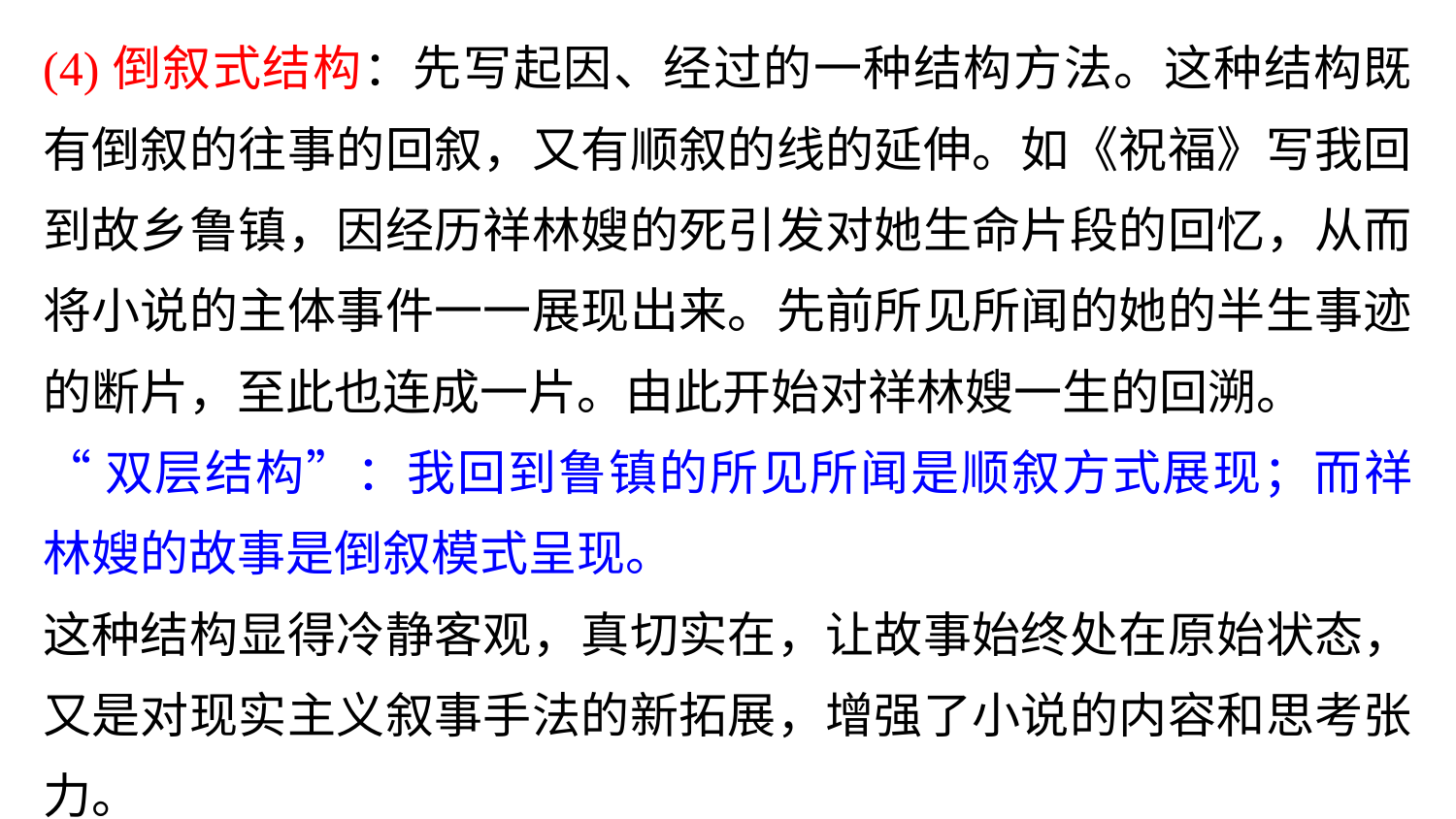

(4)倒叙式结构：先写起因、经过的一种结构方法。这种结构既有倒叙的往事的回叙，又有顺叙的线的延伸。如《祝福》写我回到故乡鲁镇，因经历祥林嫂的死引发对她生命片段的回忆，从而将小说的主体事件一一展现出来。先前所见所闻的她的半生事迹的断片，至此也连成一片。由此开始对祥林嫂一生的回溯。
“双层结构”：我回到鲁镇的所见所闻是顺叙方式展现；而祥林嫂的故事是倒叙模式呈现。
这种结构显得冷静客观，真切实在，让故事始终处在原始状态，又是对现实主义叙事手法的新拓展，增强了小说的内容和思考张力。